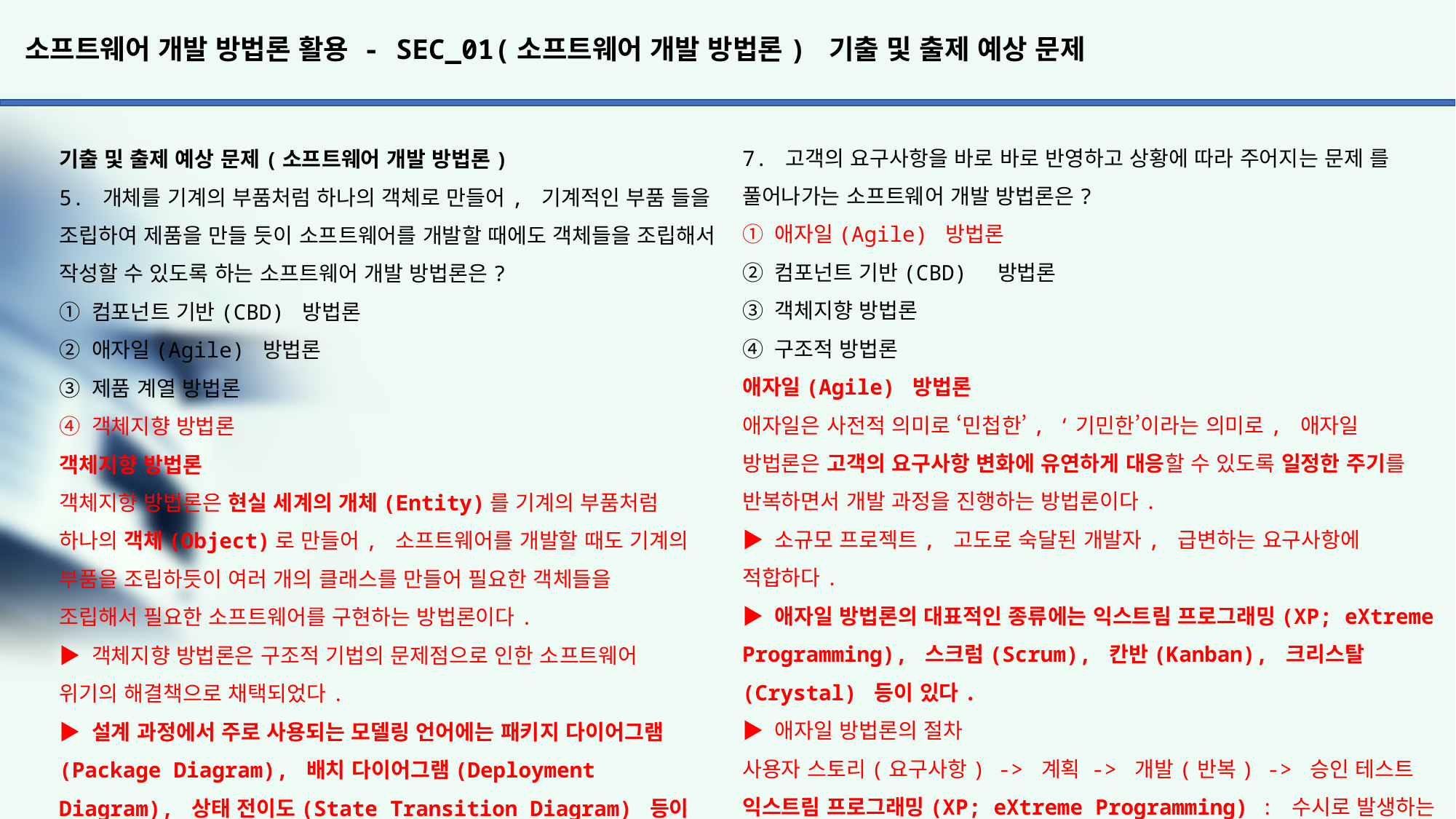

# 소프트웨어 개발 방법론 활용 - SEC_01(소프트웨어 개발 방법론) 기출 및 출제 예상 문제
7. 고객의 요구사항을 바로 바로 반영하고 상황에 따라 주어지는 문제 를 풀어나가는 소프트웨어 개발 방법론은?
① 애자일(Agile) 방법론
② 컴포넌트 기반(CBD)  방법론
③ 객체지향 방법론
④ 구조적 방법론
애자일(Agile) 방법론
애자일은 사전적 의미로 ‘민첩한’, ‘기민한’이라는 의미로, 애자일
방법론은 고객의 요구사항 변화에 유연하게 대응할 수 있도록 일정한 주기를 반복하면서 개발 과정을 진행하는 방법론이다.
▶ 소규모 프로젝트, 고도로 숙달된 개발자, 급변하는 요구사항에 적합하다.
▶ 애자일 방법론의 대표적인 종류에는 익스트림 프로그래밍(XP; eXtreme Programming), 스크럼(Scrum), 칸반(Kanban), 크리스탈(Crystal) 등이 있다.
▶ 애자일 방법론의 절차
사용자 스토리(요구사항) -> 계획 -> 개발(반복) -> 승인 테스트
익스트림 프로그래밍(XP; eXtreme Programming) : 수시로 발생하는 고객의 요구 사항에 유연하게 대응하기 위해 고객의 참여와 개발 과정
을 반복을 극대화하여 개발 생산성을 향상하기 위한 방법이다.
스크럼(Scrum) : 럭비에서 반칙으로 경기가 중단된 경우 양 팀의 선수
들이 럭비공을 가운데 두고 상대팀을 밀치기 위해서 서로 대치해 있는
대형을 말한다. 스크럼은 이처럼 팀이 중심이 되어 서로 경쟁을 부추기
도록 하여 개발의 효율성을 높인다는 의미가 내포된 용어이다.
칸반(Kanban) : 연속적 흐름 처리 방식이다. 이슈는 큐에 입력되고, 개발 프로세스의 단계에 따라 당겨진다. 칸반의 칸반 보드로 시각화
되고 각각 단계는 열로 표시한다.
크리스탈(Crystal) : 환경의 변화와 프로젝트의 특정한 특성에 맞추어
해결하기 위해 개발된 방법이다.
8. 정보 시스템 개발에 필요한 관리 절차와 작업 기법을 체계화한
방법론으로, 개발 주기를 이용해 대형 프로젝트를 수행하는데 적합한 것은?
① 제품 계열 방법론
② 객체지향 방법론
③ 정보공학 방법론
④ 구조적 방법론
‘정보 시스템’, ‘대형 프로젝트’ 라고 하면 정보공학 방법론을 떠올려야 한다.

기출 및 출제 예상 문제(소프트웨어 개발 방법론)
5. 개체를 기계의 부품처럼 하나의 객체로 만들어, 기계적인 부품 들을 조립하여 제품을 만들 듯이 소프트웨어를 개발할 때에도 객체들을 조립해서 작성할 수 있도록 하는 소프트웨어 개발 방법론은?
① 컴포넌트 기반(CBD) 방법론
② 애자일(Agile) 방법론
③ 제품 계열 방법론
④ 객체지향 방법론
객체지향 방법론
객체지향 방법론은 현실 세계의 개체(Entity)를 기계의 부품처럼
하나의 객체(Object)로 만들어, 소프트웨어를 개발할 때도 기계의
부품을 조립하듯이 여러 개의 클래스를 만들어 필요한 객체들을
조립해서 필요한 소프트웨어를 구현하는 방법론이다.
▶ 객체지향 방법론은 구조적 기법의 문제점으로 인한 소프트웨어
위기의 해결책으로 채택되었다.
▶ 설계 과정에서 주로 사용되는 모델링 언어에는 패키지 다이어그램(Package Diagram), 배치 다이어그램(Deployment Diagram), 상태 전이도(State Transition Diagram) 등이 있다.
▶ 객체 지향 방법론의 절차
요구 분석 단계 -> 설계 단계 -> 구현 단계 -> 테스트 및 검증 단계 -> 인도 단계
6. 다음이 설명하고 있는 소프트웨어 개발 방법론은?
	정형화된 분석 절차에 따라 사용자 요구사항을 파악하여
	문서화하는 체계적인 분석 이론으로, 목적은 쉽게 이해할 수
	있고 검증할 수 있는 프로그램 코드를 생성하는 것이다.
① Agile 방법론 		② 구조적 방법론
③ CBD 방법론			④ 정보공학 방법론